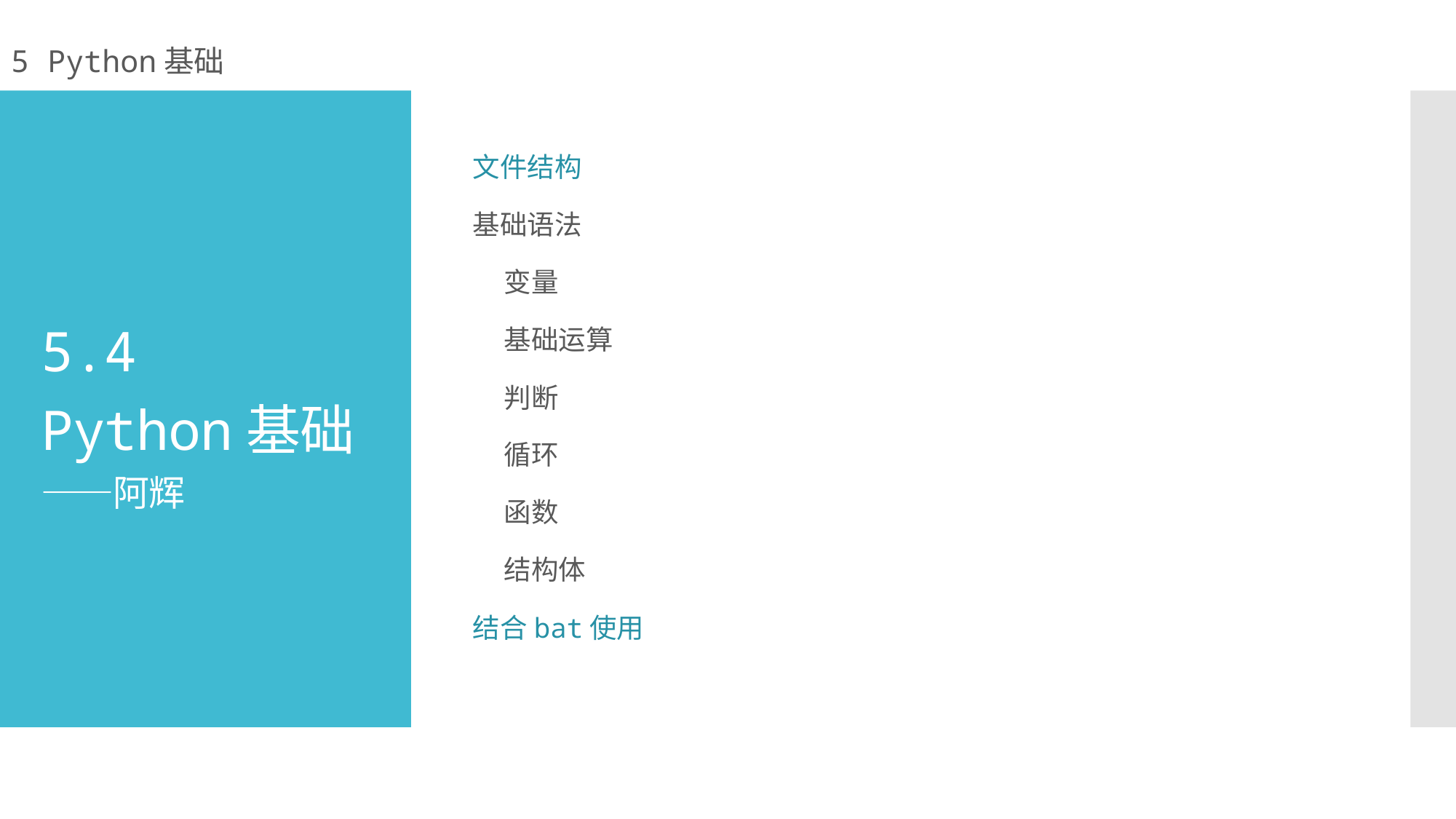

5 Python基础
文件结构
基础语法
    变量
    基础运算
    判断
    循环
    函数
    结构体
结合bat使用
# 5.4 Python基础 ——阿辉